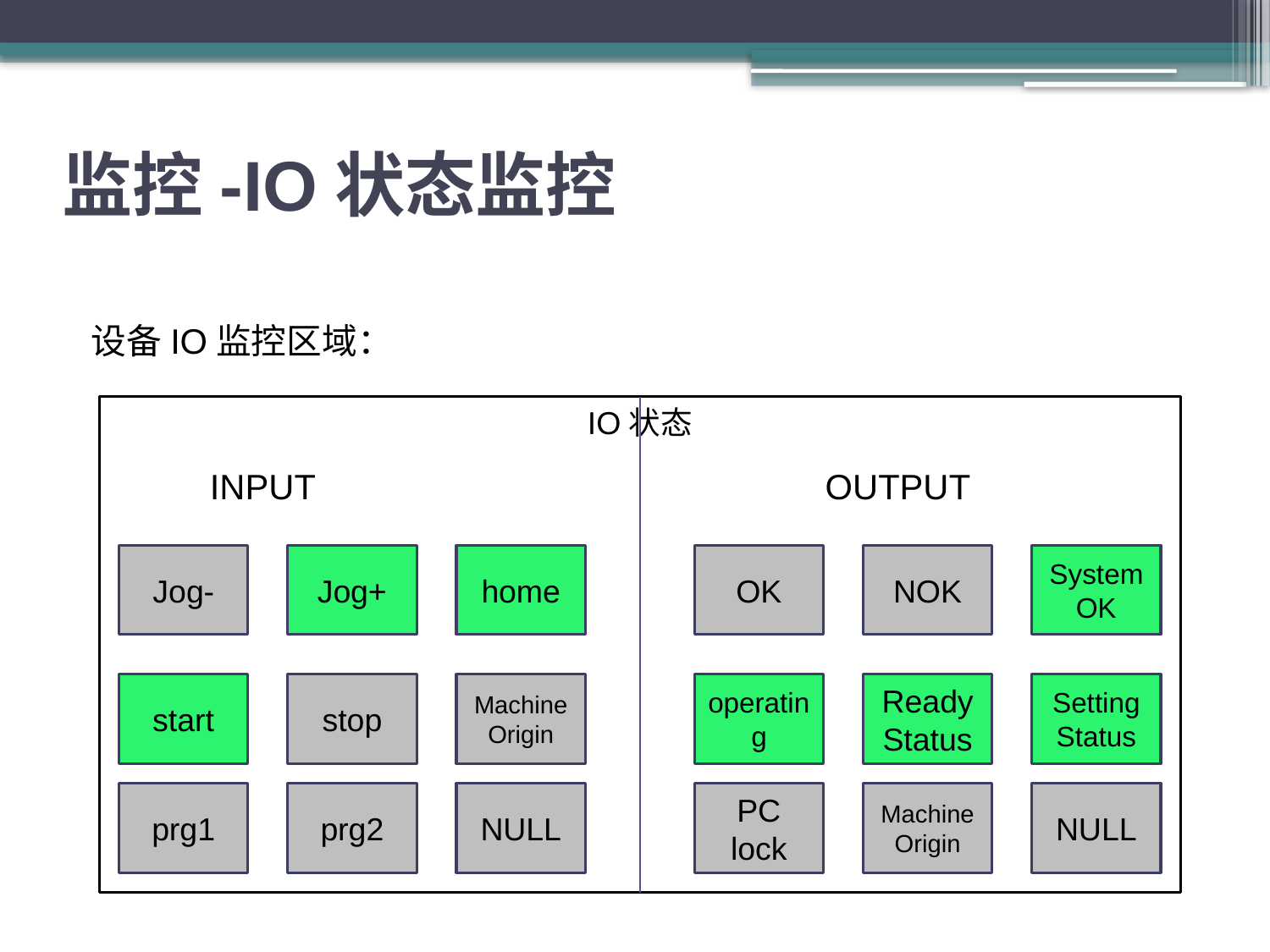

# 监控-IO状态监控
设备IO监控区域：
IO状态
INPUT
OUTPUT
Jog-
Jog+
home
OK
NOK
System OK
start
stop
Machine Origin
operating
Ready Status
Setting Status
prg1
prg2
NULL
PC lock
Machine Origin
NULL